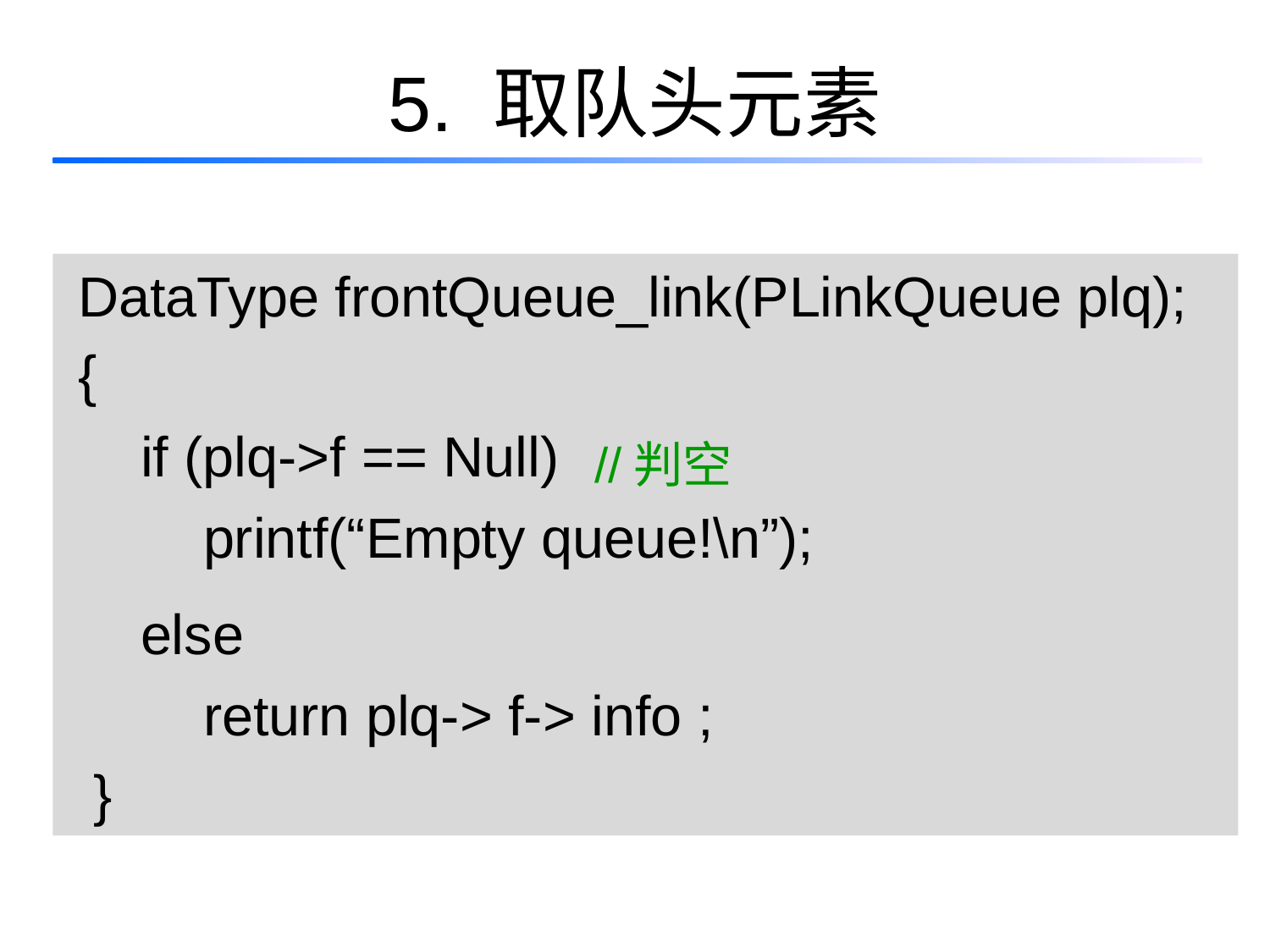

# 5. 取队头元素

DataType frontQueue_link(PLinkQueue plq);
{
    if (plq->f == Null)
        printf(“Empty queue!\n”);
    else
        return plq-> f-> info ;
 }
//判空